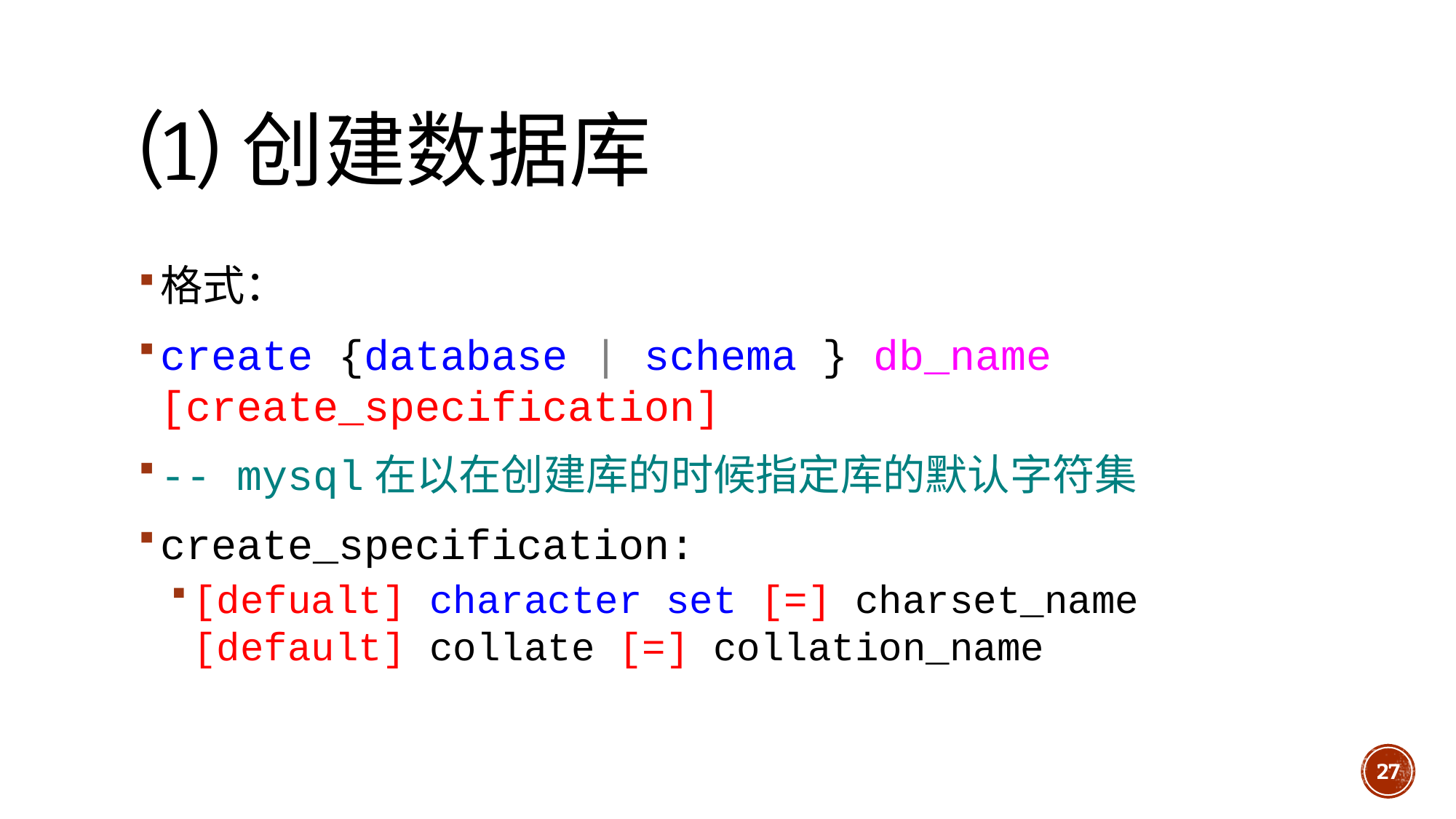

# (1)创建数据库
格式：
create {database | schema } db_name [create_specification]
-- mysql在以在创建库的时候指定库的默认字符集
create_specification:
[defualt] character set [=] charset_name [default] collate [=] collation_name

27